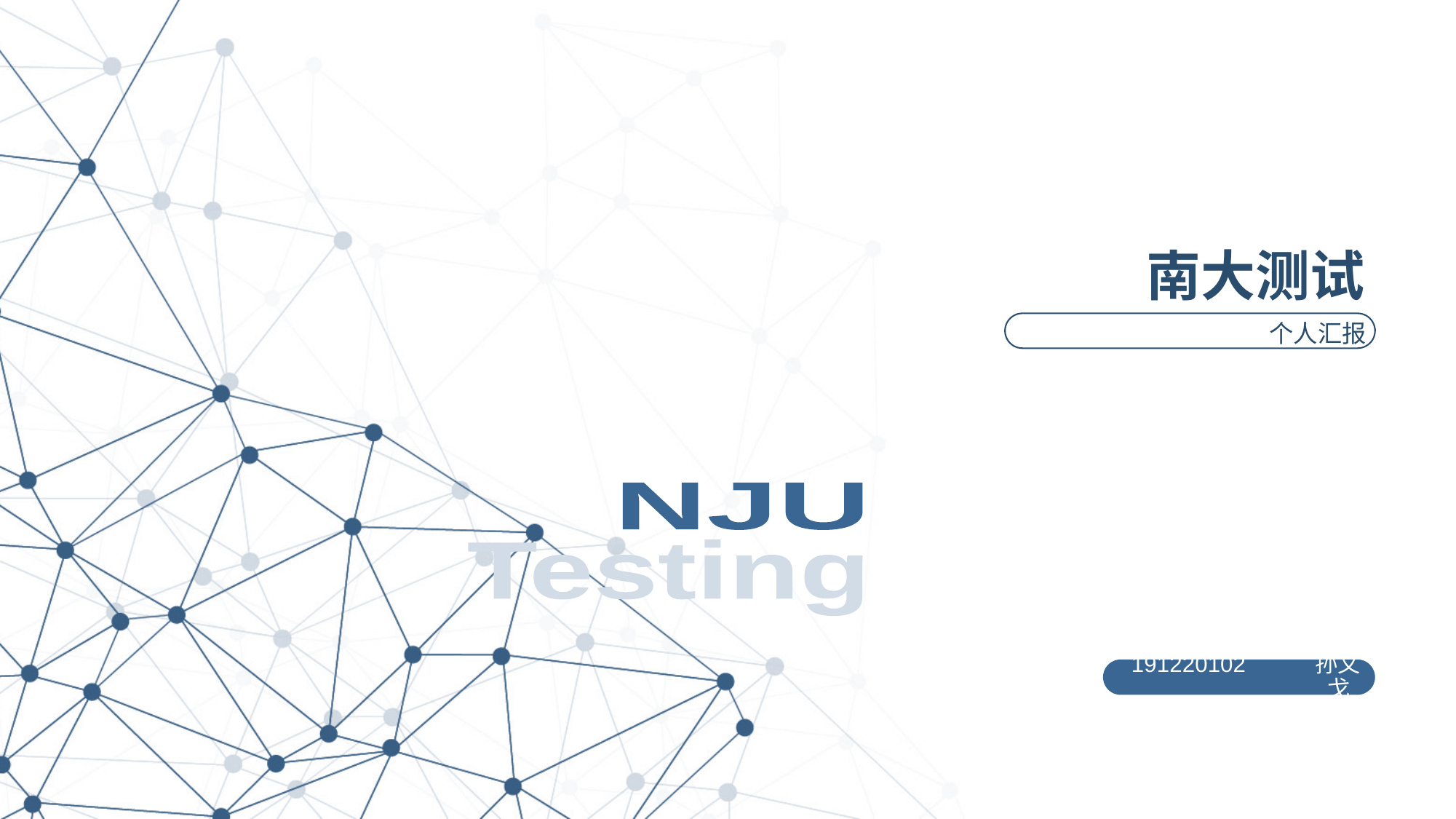

# 南大测试
个人汇报
NJU
Testing
191220102          孙文戈